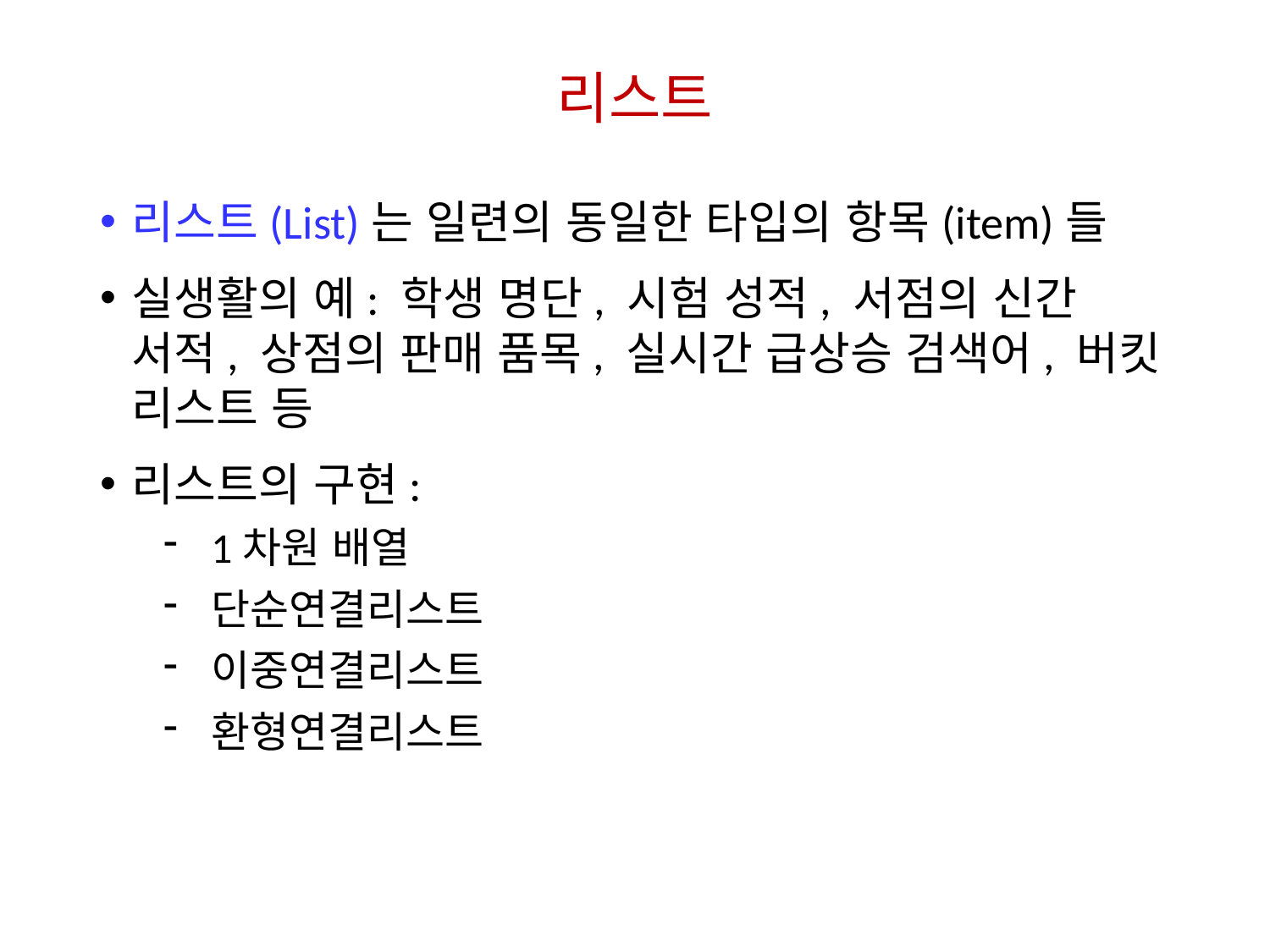

# 리스트
리스트(List)는 일련의 동일한 타입의 항목(item)들
실생활의 예: 학생 명단, 시험 성적, 서점의 신간 서적, 상점의 판매 품목, 실시간 급상승 검색어, 버킷 리스트 등
리스트의 구현:
1차원 배열
단순연결리스트
이중연결리스트
환형연결리스트